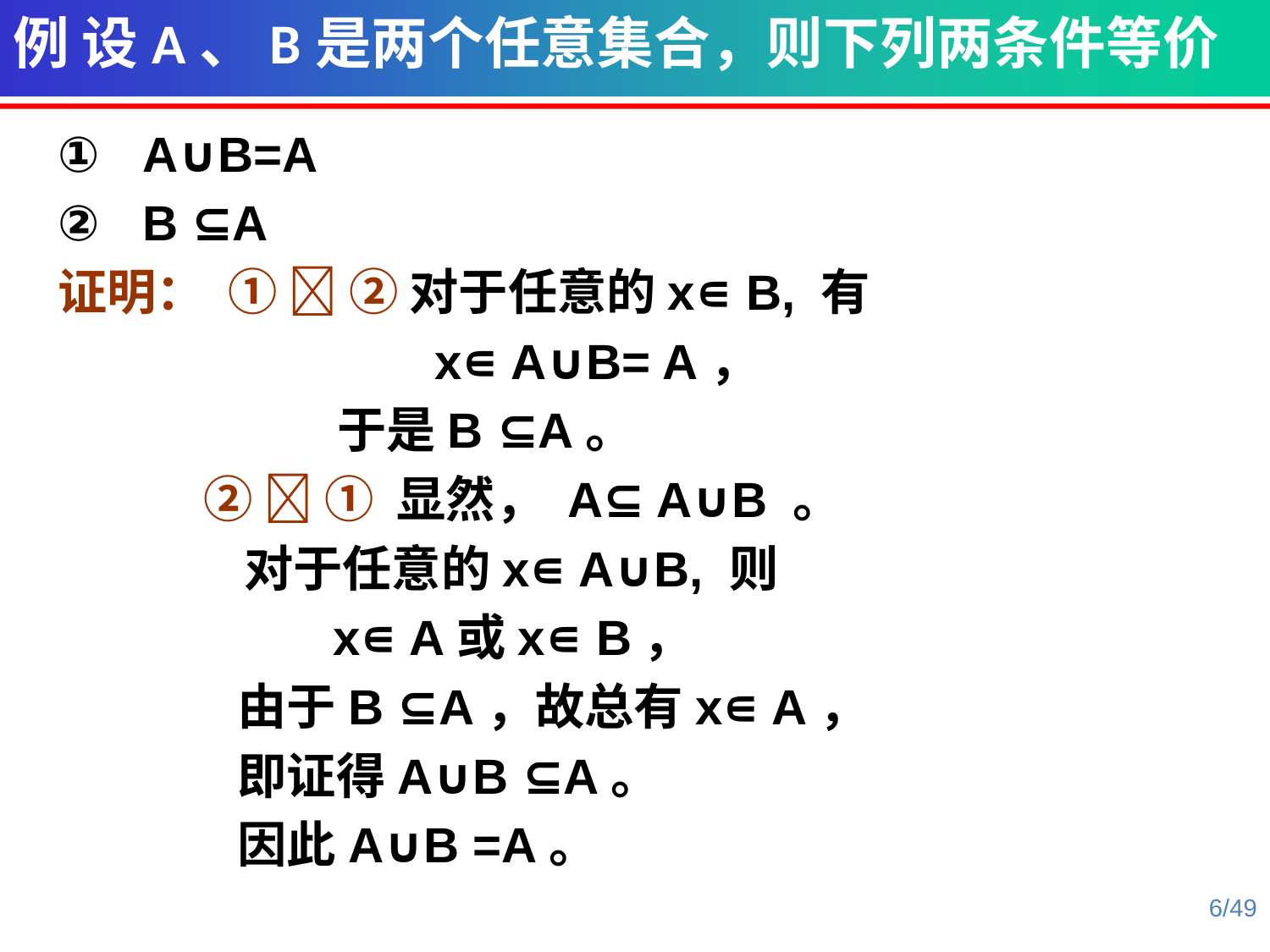

例 设A、B是两个任意集合，则下列两条件等价
A∪B=A
B ⊆A
证明：  ① ⇒ ② 对于任意的x∊ B, 有
 		            x∊ A∪B= A，
		     于是B ⊆A。
             ② ⇒ ① 显然， A⊆ A∪B 。
	        对于任意的x∊ A∪B, 则
                    x∊ A或x∊ B，
               由于B ⊆A，故总有x∊ A，
               即证得A∪B ⊆A。
               因此A∪B =A。
6/49